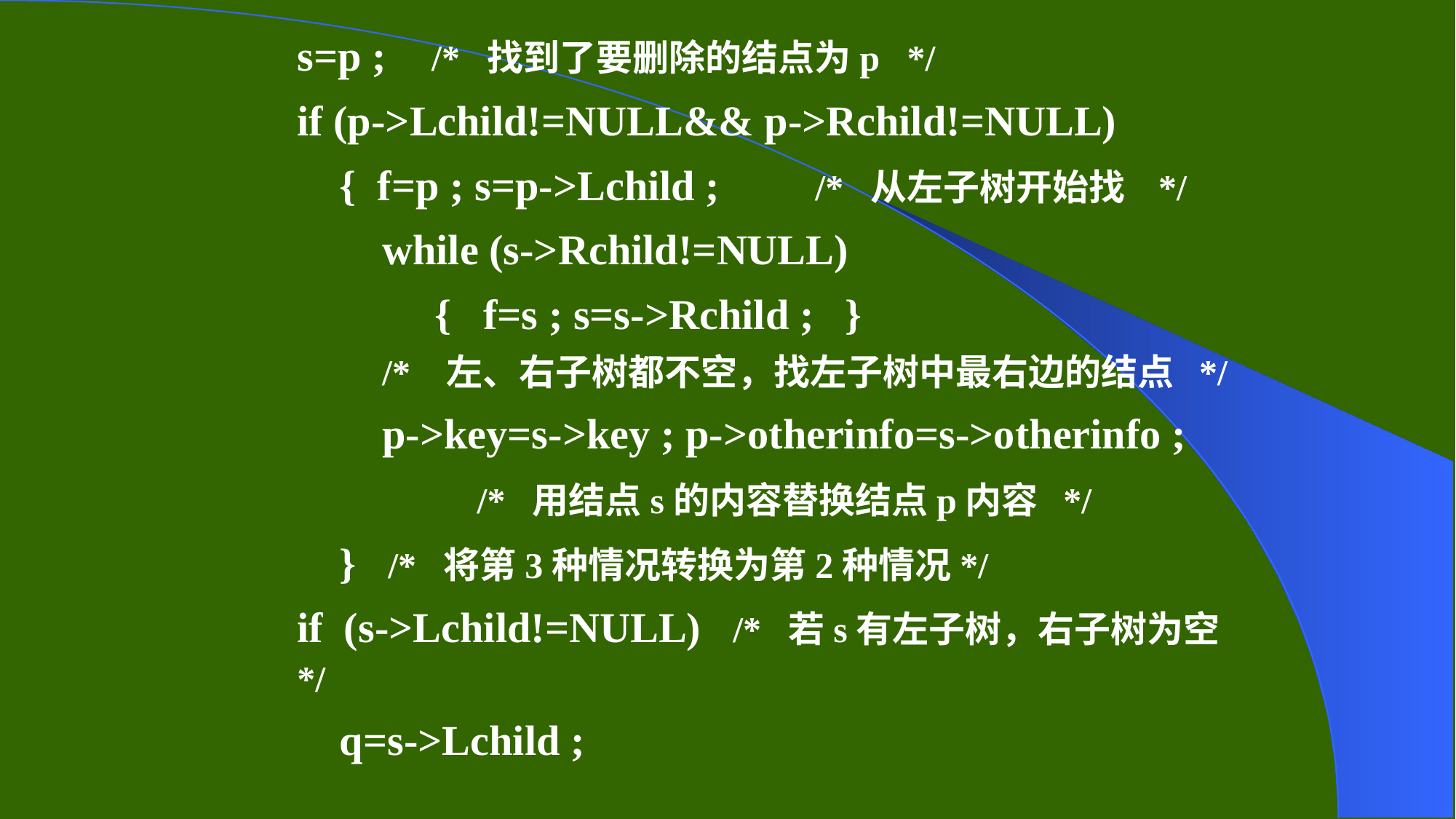

s=p ;     /*  找到了要删除的结点为p   */
if (p->Lchild!=NULL&& p->Rchild!=NULL)
{  f=p ; s=p->Lchild ;         /*  从左子树开始找   */
while (s->Rchild!=NULL)
     {   f=s ; s=s->Rchild ;   }
/*   左、右子树都不空，找左子树中最右边的结点  */
p->key=s->key ; p->otherinfo=s->otherinfo ;
         /*  用结点s的内容替换结点p内容  */
}   /*  将第3种情况转换为第2种情况*/
if  (s->Lchild!=NULL)   /*  若s有左子树，右子树为空 */
q=s->Lchild ;